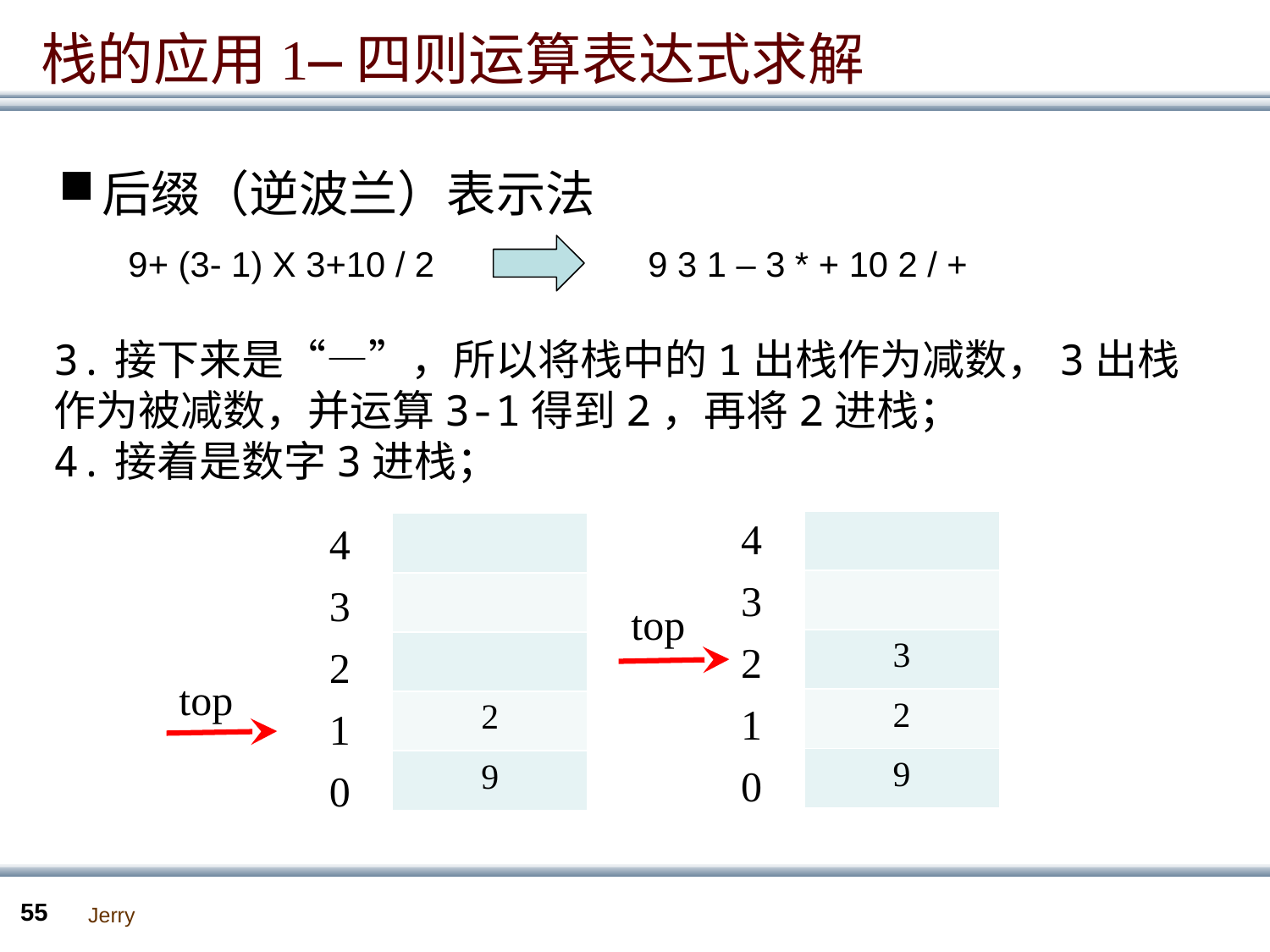

栈的应用1—四则运算表达式求解
后缀（逆波兰）表示法
9+ (3- 1) X 3+10 / 2

9 3 1 – 3 * + 10 2 / +
3.接下来是“—”，所以将栈中的1出栈作为减数，3出栈作为被减数，并运算3-1得到2，再将2进栈；
4.接着是数字3进栈；
4
|  |
| --- |
|  |
| 3 |
| 2 |
| 9 |
4
|  |
| --- |
|  |
|  |
| 2 |
| 9 |
3
3
top
2
2
top
1
1
0
0